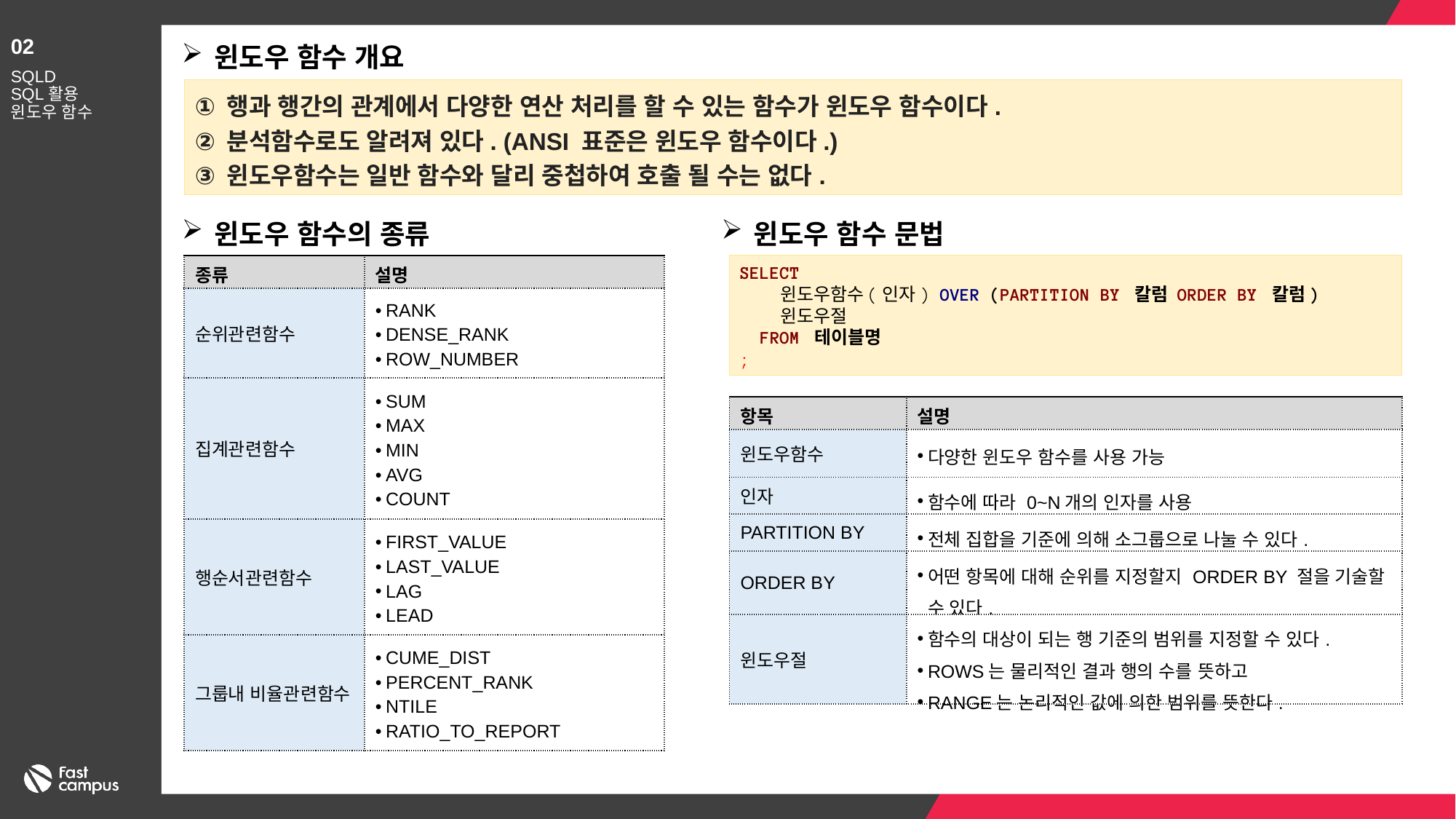

02
윈도우 함수 개요
SQLD
SQL활용
윈도우 함수
행과 행간의 관계에서 다양한 연산 처리를 할 수 있는 함수가 윈도우 함수이다.
분석함수로도 알려져 있다. (ANSI 표준은 윈도우 함수이다.)
윈도우함수는 일반 함수와 달리 중첩하여 호출 될 수는 없다.
윈도우 함수의 종류
윈도우 함수 문법
SELECT
       윈도우함수(인자) OVER (PARTITION BY 칼럼 ORDER BY 칼럼)
       윈도우절
  FROM 테이블명
;
| 종류 | 설명 |
| --- | --- |
| 순위관련함수 | RANK DENSE\_RANK ROW\_NUMBER |
| 집계관련함수 | SUM MAX MIN AVG COUNT |
| 행순서관련함수 | FIRST\_VALUE LAST\_VALUE LAG LEAD |
| 그룹내 비율관련함수 | CUME\_DIST PERCENT\_RANK NTILE RATIO\_TO\_REPORT |
| 항목 | 설명 |
| --- | --- |
| 윈도우함수 | 다양한 윈도우 함수를 사용 가능 |
| 인자 | 함수에 따라 0~N개의 인자를 사용 |
| PARTITION BY | 전체 집합을 기준에 의해 소그룹으로 나눌 수 있다. |
| ORDER BY | 어떤 항목에 대해 순위를 지정할지 ORDER BY 절을 기술할 수 있다. |
| 윈도우절 | 함수의 대상이 되는 행 기준의 범위를 지정할 수 있다. ROWS는 물리적인 결과 행의 수를 뜻하고 RANGE는 논리적인 값에 의한 범위를 뜻한다. |